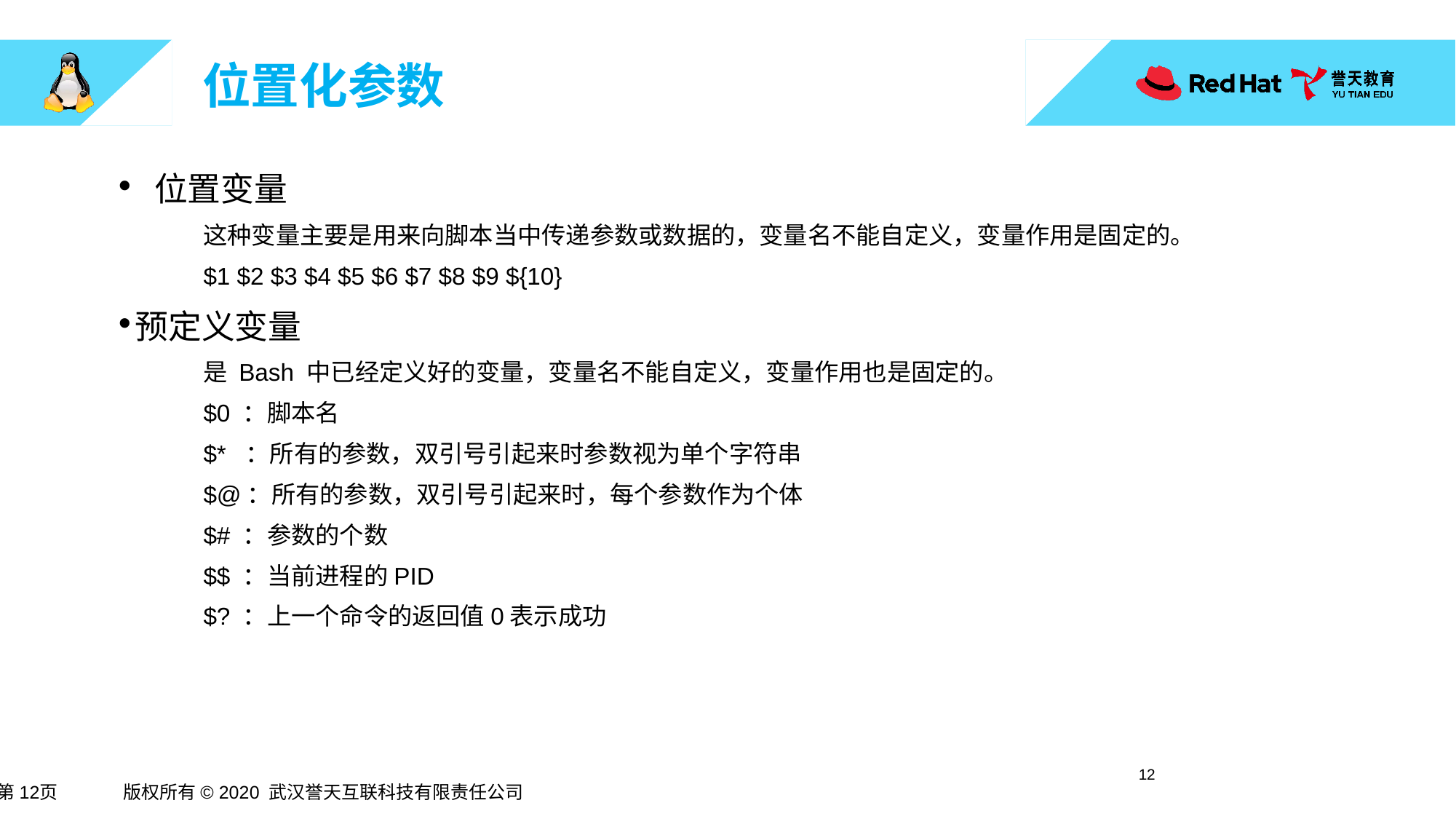

# 位置化参数
位置变量
这种变量主要是用来向脚本当中传递参数或数据的，变量名不能自定义，变量作用是固定的。
$1 $2 $3 $4 $5 $6 $7 $8 $9 ${10}
预定义变量
是 Bash 中已经定义好的变量，变量名不能自定义，变量作用也是固定的。
$0 ：脚本名
$*  ：所有的参数，双引号引起来时参数视为单个字符串
$@：所有的参数，双引号引起来时，每个参数作为个体
$# ：参数的个数
$$ ：当前进程的PID
$? ：上一个命令的返回值0表示成功
12